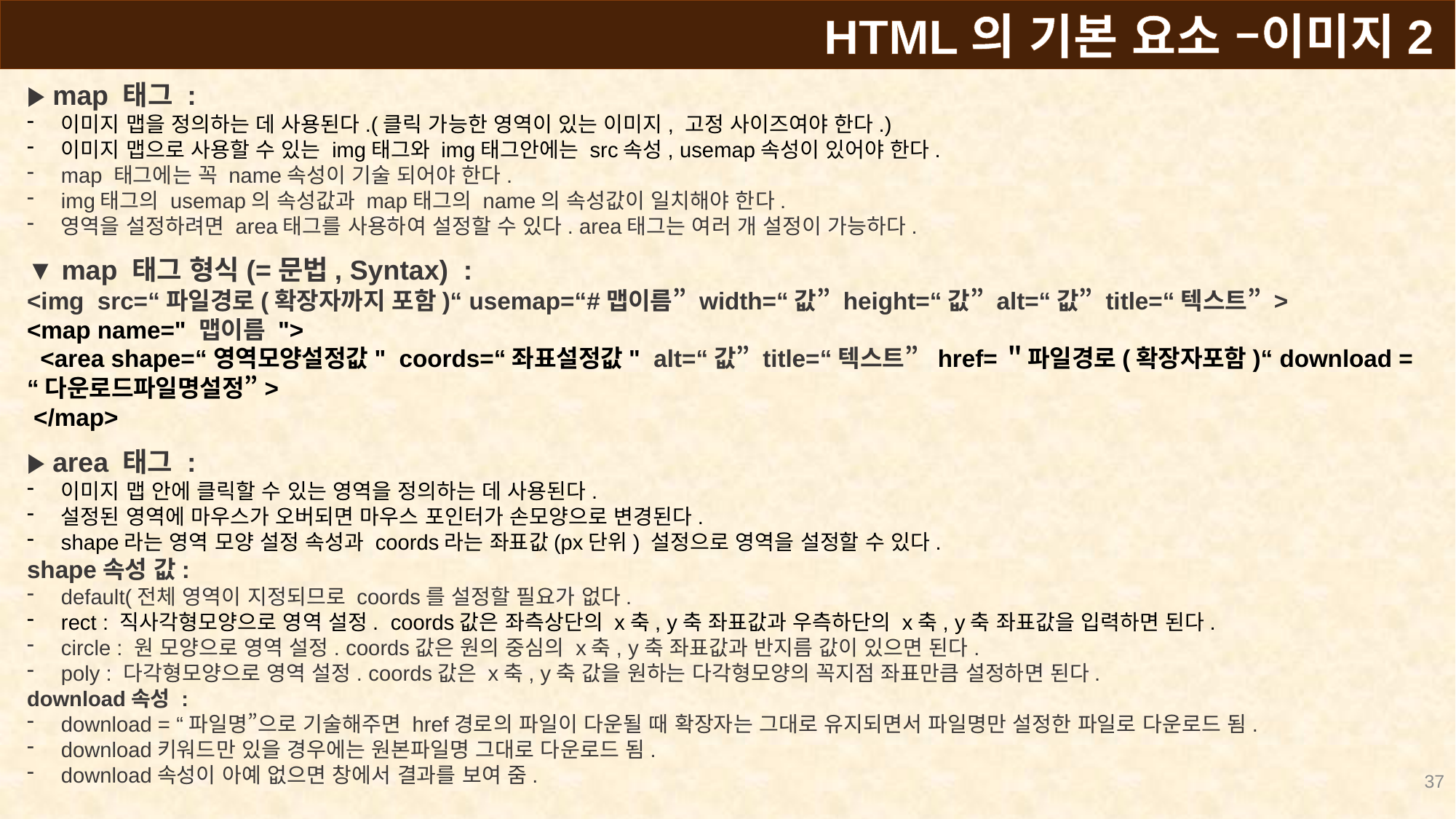

HTML의 기본 요소 –이미지2
▶ map 태그 :
이미지 맵을 정의하는 데 사용된다.(클릭 가능한 영역이 있는 이미지, 고정 사이즈여야 한다.)
이미지 맵으로 사용할 수 있는 img태그와 img태그안에는 src속성, usemap속성이 있어야 한다.
map 태그에는 꼭 name속성이 기술 되어야 한다.
img태그의 usemap의 속성값과 map태그의 name의 속성값이 일치해야 한다.
영역을 설정하려면 area태그를 사용하여 설정할 수 있다. area태그는 여러 개 설정이 가능하다.

▼ map 태그 형식(=문법, Syntax)  :
<img  src=“파일경로(확장자까지 포함)“ usemap=“#맵이름” width=“값” height=“값” alt=“값” title=“텍스트” >
<map name=" 맵이름 ">
  <area shape=“영역모양설정값"  coords=“좌표설정값"  alt=“값” title=“텍스트”  href=＂파일경로(확장자포함)“ download = “다운로드파일명설정”>
 </map>

▶ area 태그 :
이미지 맵 안에 클릭할 수 있는 영역을 정의하는 데 사용된다.
설정된 영역에 마우스가 오버되면 마우스 포인터가 손모양으로 변경된다.
shape라는 영역 모양 설정 속성과 coords라는 좌표값(px단위) 설정으로 영역을 설정할 수 있다.
shape속성 값:
default(전체 영역이 지정되므로 coords를 설정할 필요가 없다.
rect : 직사각형모양으로 영역 설정.  coords값은 좌측상단의 x축, y축 좌표값과 우측하단의 x축, y축 좌표값을 입력하면 된다.
circle : 원 모양으로 영역 설정. coords값은 원의 중심의 x축, y축 좌표값과 반지름 값이 있으면 된다.
poly : 다각형모양으로 영역 설정. coords값은 x축, y축 값을 원하는 다각형모양의 꼭지점 좌표만큼 설정하면 된다.
download속성 :
download = “파일명”으로 기술해주면 href경로의 파일이 다운될 때 확장자는 그대로 유지되면서 파일명만 설정한 파일로 다운로드 됨.
download키워드만 있을 경우에는 원본파일명 그대로 다운로드 됨.
download속성이 아예 없으면 창에서 결과를 보여 줌.
37